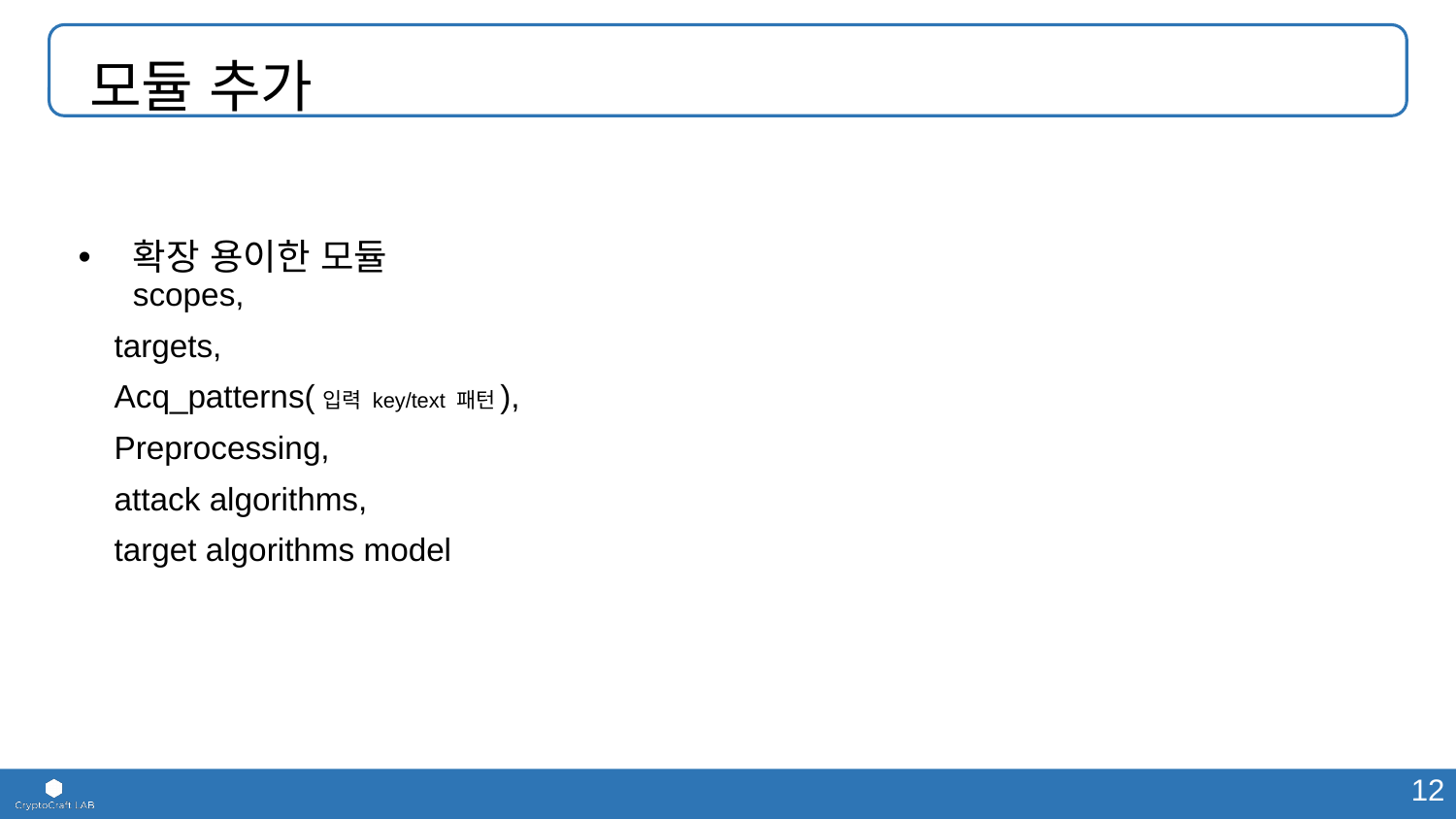

# 모듈 추가

확장 용이한 모듈
scopes,
    targets,
    Acq_patterns(입력 key/text 패턴),
    Preprocessing,
    attack algorithms,
    target algorithms model